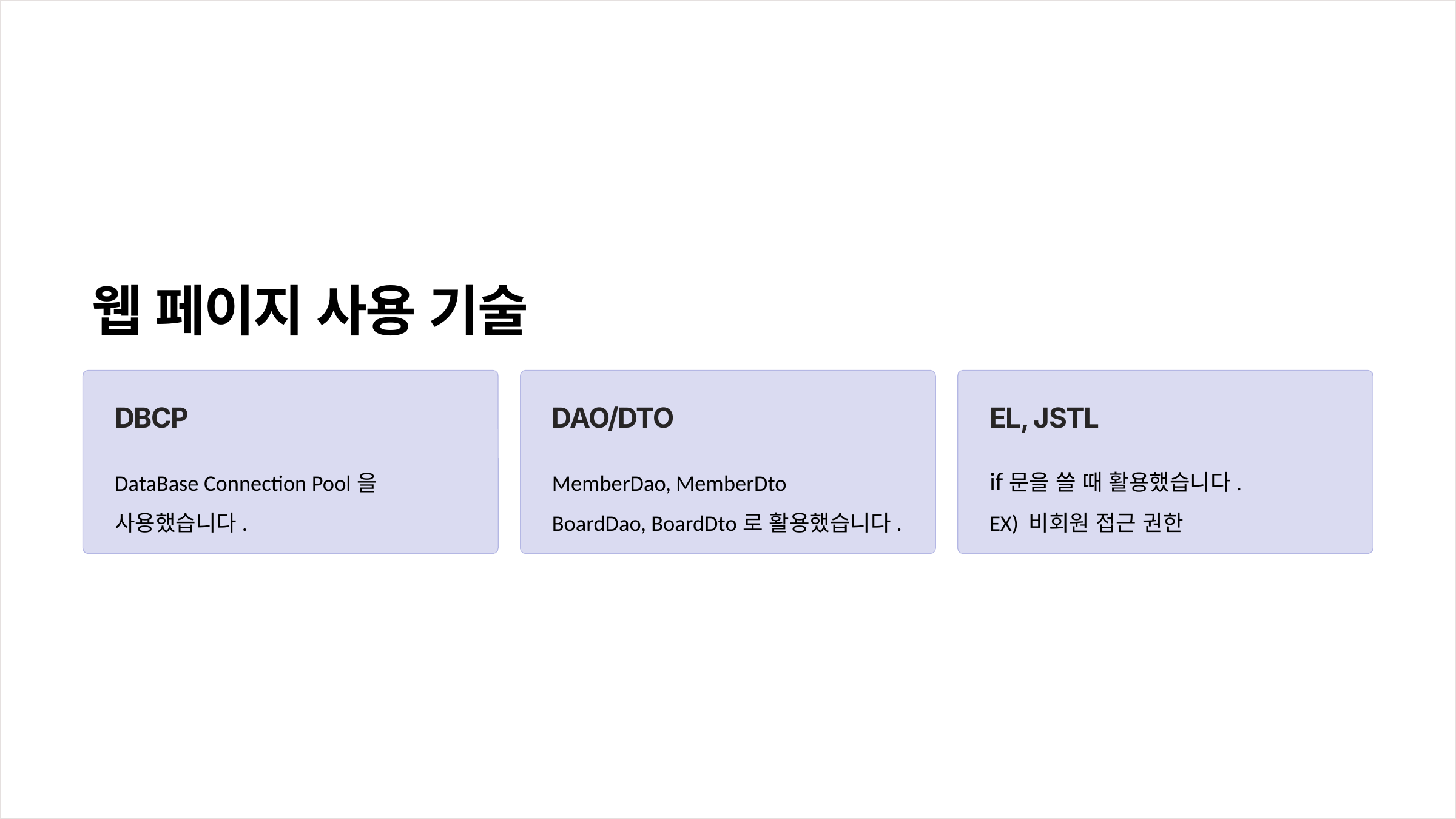

웹 페이지 사용 기술

DBCP
DAO/DTO
EL, JSTL
DataBase Connection Pool을 사용했습니다.
MemberDao, MemberDto
BoardDao, BoardDto로 활용했습니다.
if문을 쓸 때 활용했습니다.
EX) 비회원 접근 권한